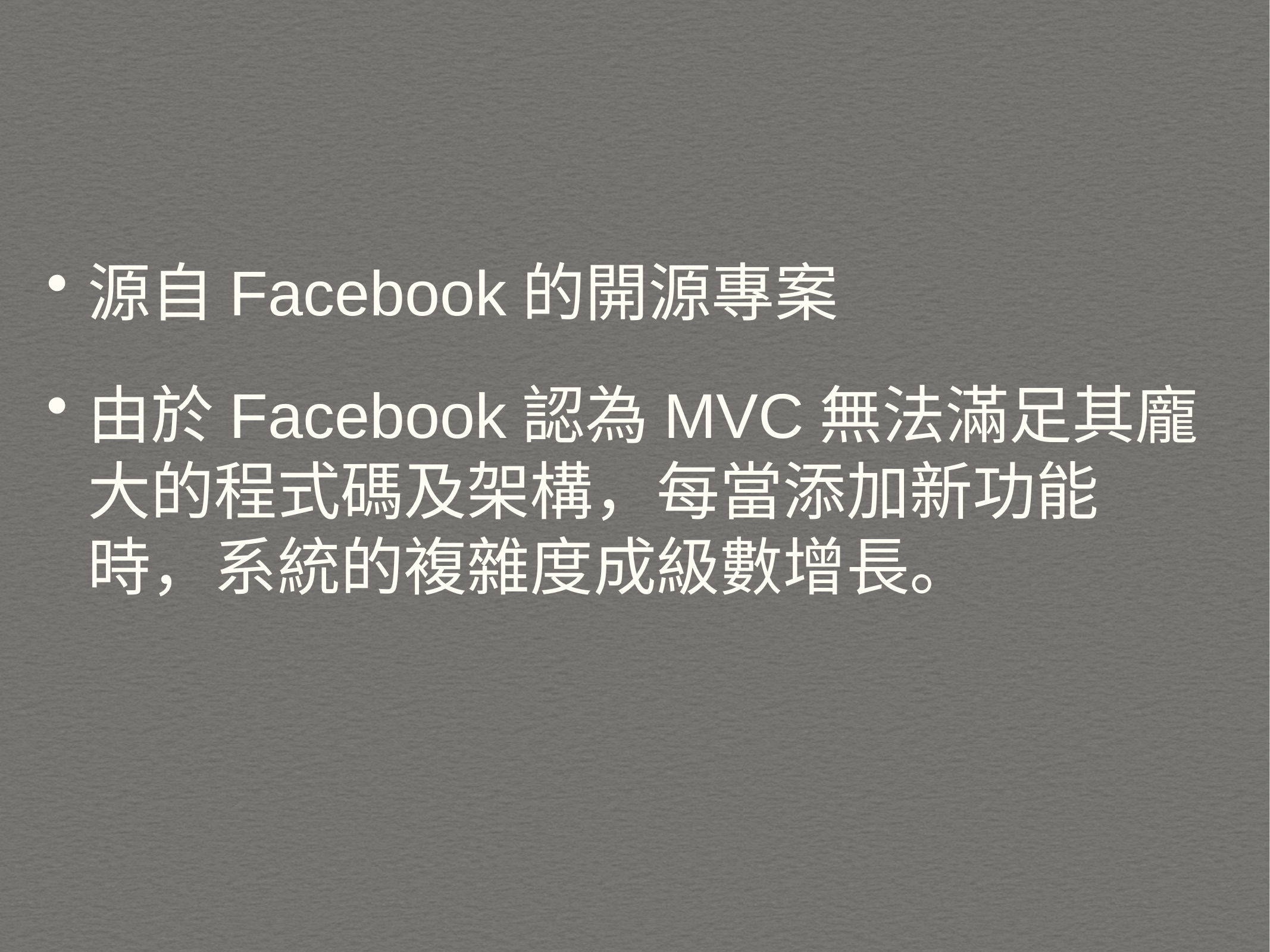

源自Facebook的開源專案
由於Facebook認為MVC無法滿足其龐大的程式碼及架構，每當添加新功能時，系統的複雜度成級數增長。